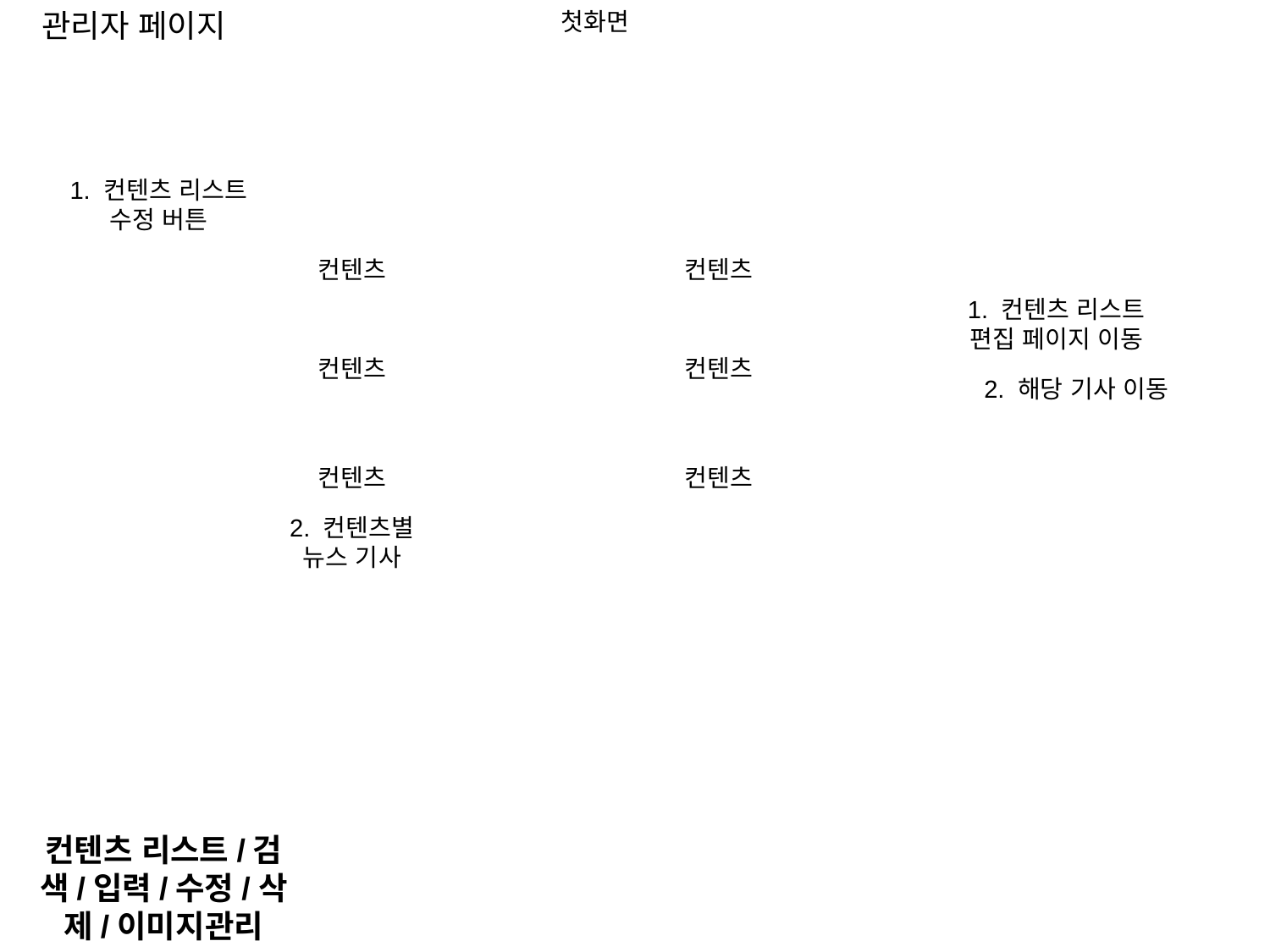

관리자 페이지
첫화면
1. 컨텐츠 리스트
수정 버튼
컨텐츠
컨텐츠
1. 컨텐츠 리스트
편집 페이지 이동
컨텐츠
컨텐츠
2. 해당 기사 이동
컨텐츠
컨텐츠
2. 컨텐츠별
뉴스 기사
컨텐츠 리스트/검색/입력/수정/삭제/이미지관리